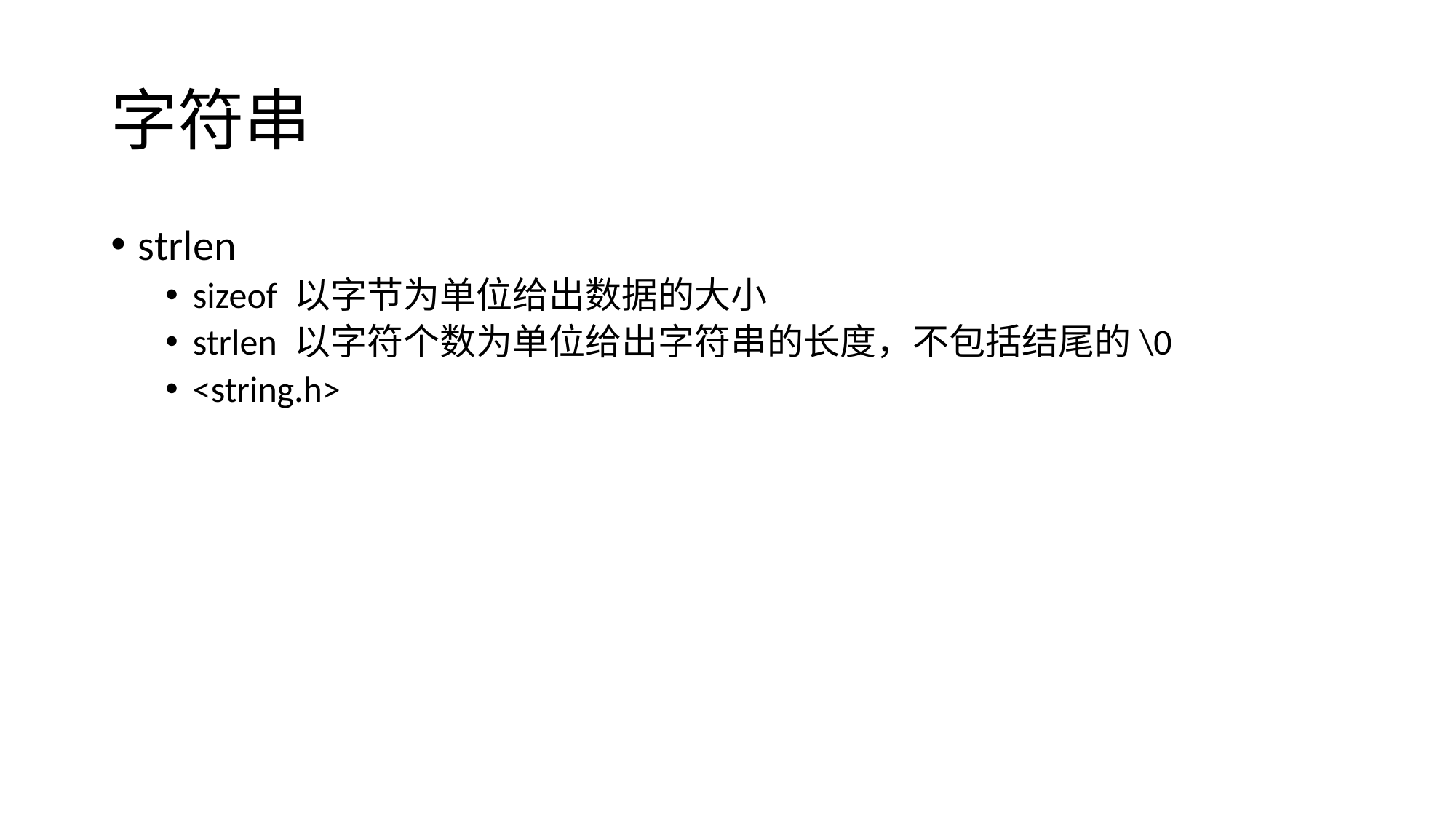

# 字符串
strlen
sizeof 以字节为单位给出数据的大小
strlen 以字符个数为单位给出字符串的长度，不包括结尾的\0
<string.h>